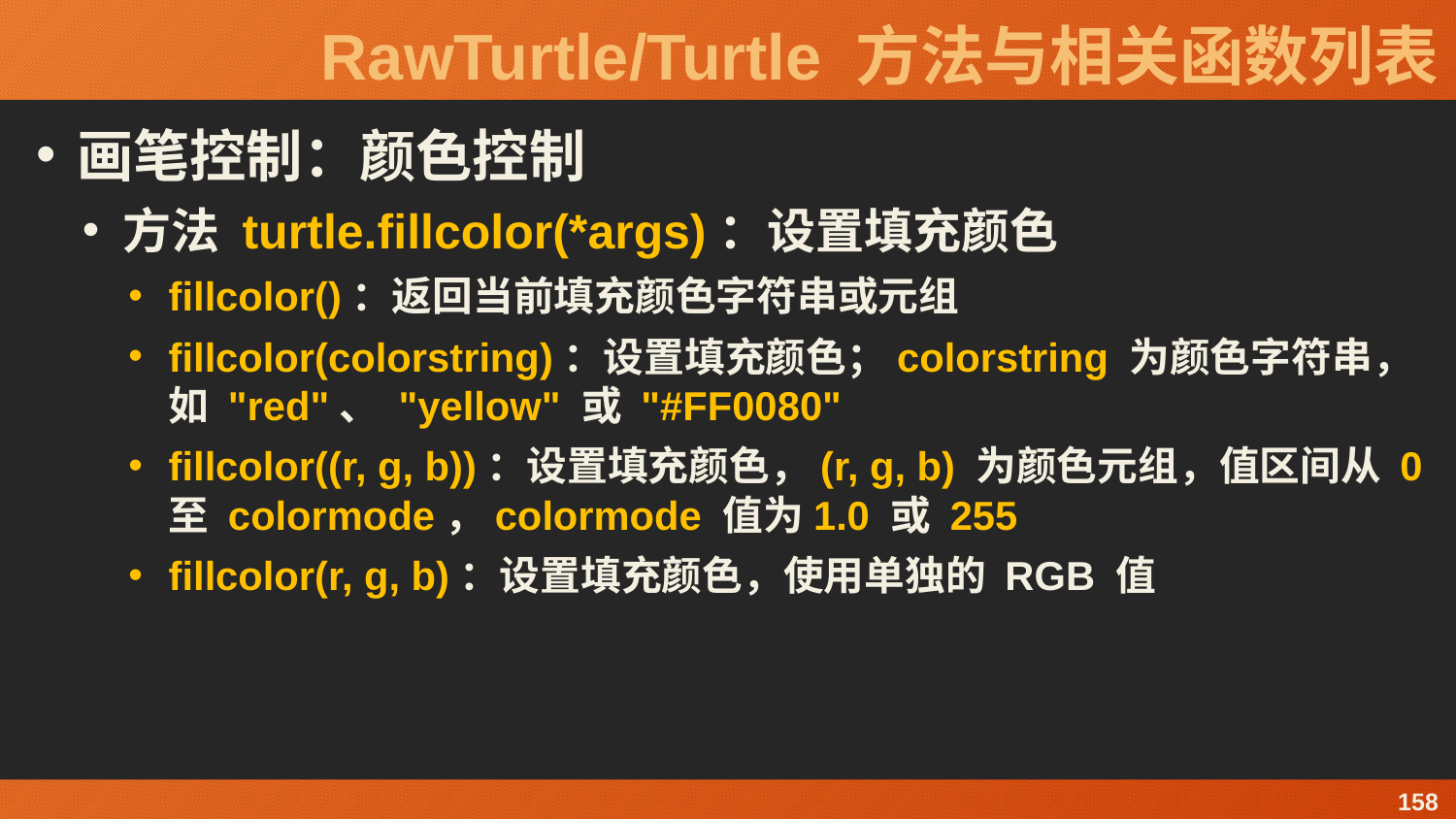

# RawTurtle/Turtle 方法与相关函数列表
画笔控制：颜色控制
方法 turtle.fillcolor(*args)：设置填充颜色
fillcolor()：返回当前填充颜色字符串或元组
fillcolor(colorstring)：设置填充颜色；colorstring 为颜色字符串，如 "red"、 "yellow" 或 "#FF0080"
fillcolor((r, g, b))：设置填充颜色，(r, g, b) 为颜色元组，值区间从 0 至 colormode，colormode 值为1.0 或 255
fillcolor(r, g, b)：设置填充颜色，使用单独的 RGB 值
158